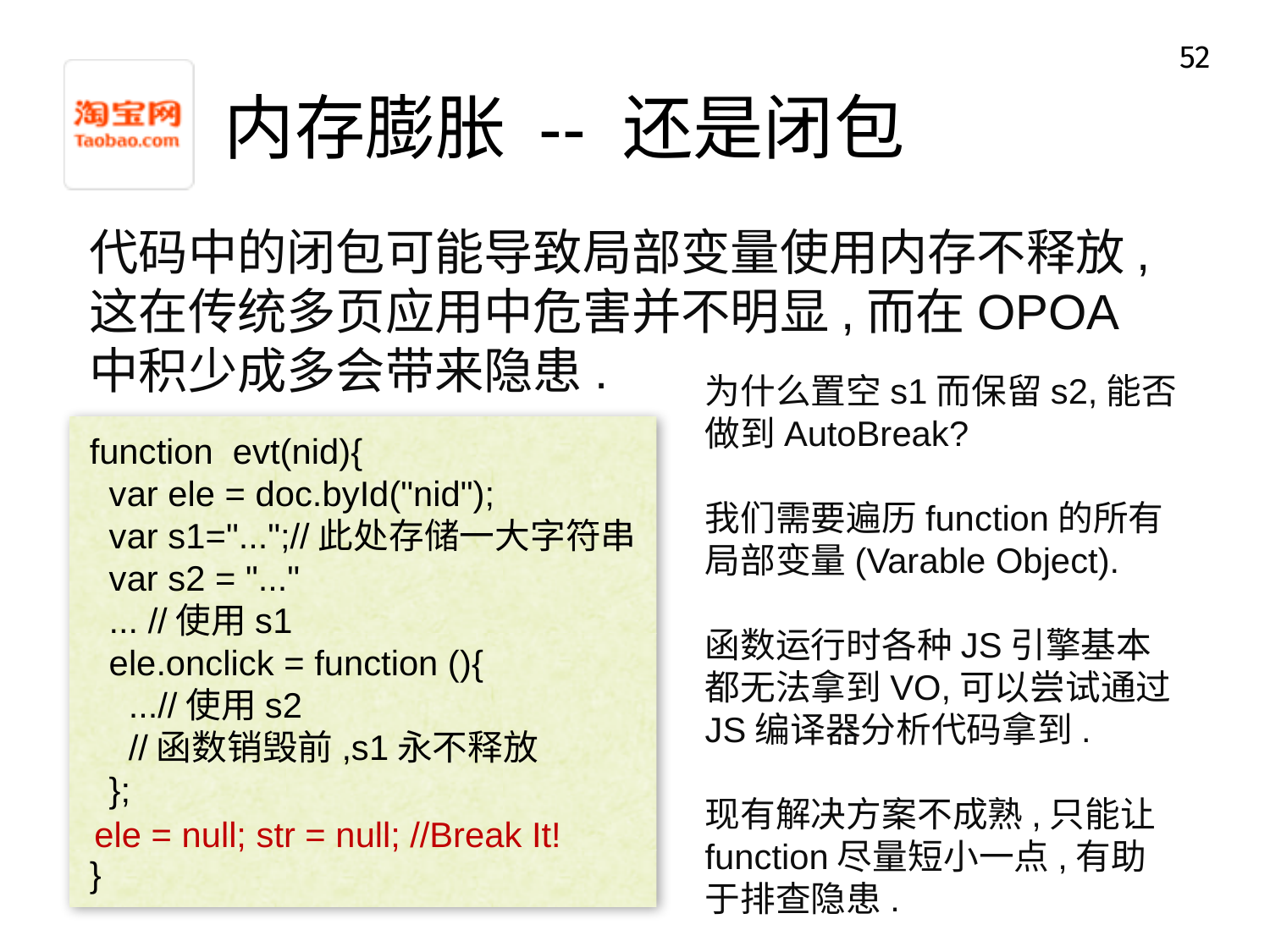

52
# 内存膨胀 -- 还是闭包
代码中的闭包可能导致局部变量使用内存不释放,这在传统多页应用中危害并不明显,而在OPOA中积少成多会带来隐患.
为什么置空s1而保留s2,能否做到AutoBreak?

我们需要遍历function的所有局部变量(Varable Object).

函数运行时各种JS引擎基本都无法拿到VO,可以尝试通过JS编译器分析代码拿到.

现有解决方案不成熟,只能让function尽量短小一点,有助于排查隐患.
function  evt(nid){
  var ele = doc.byId("nid");
  var s1="...";//此处存储一大字符串
  var s2 = "..."
  ... //使用s1
  ele.onclick = function (){
    ...//使用s2
    //函数销毁前,s1永不释放
  };

}
ele = null; str = null; //Break It!